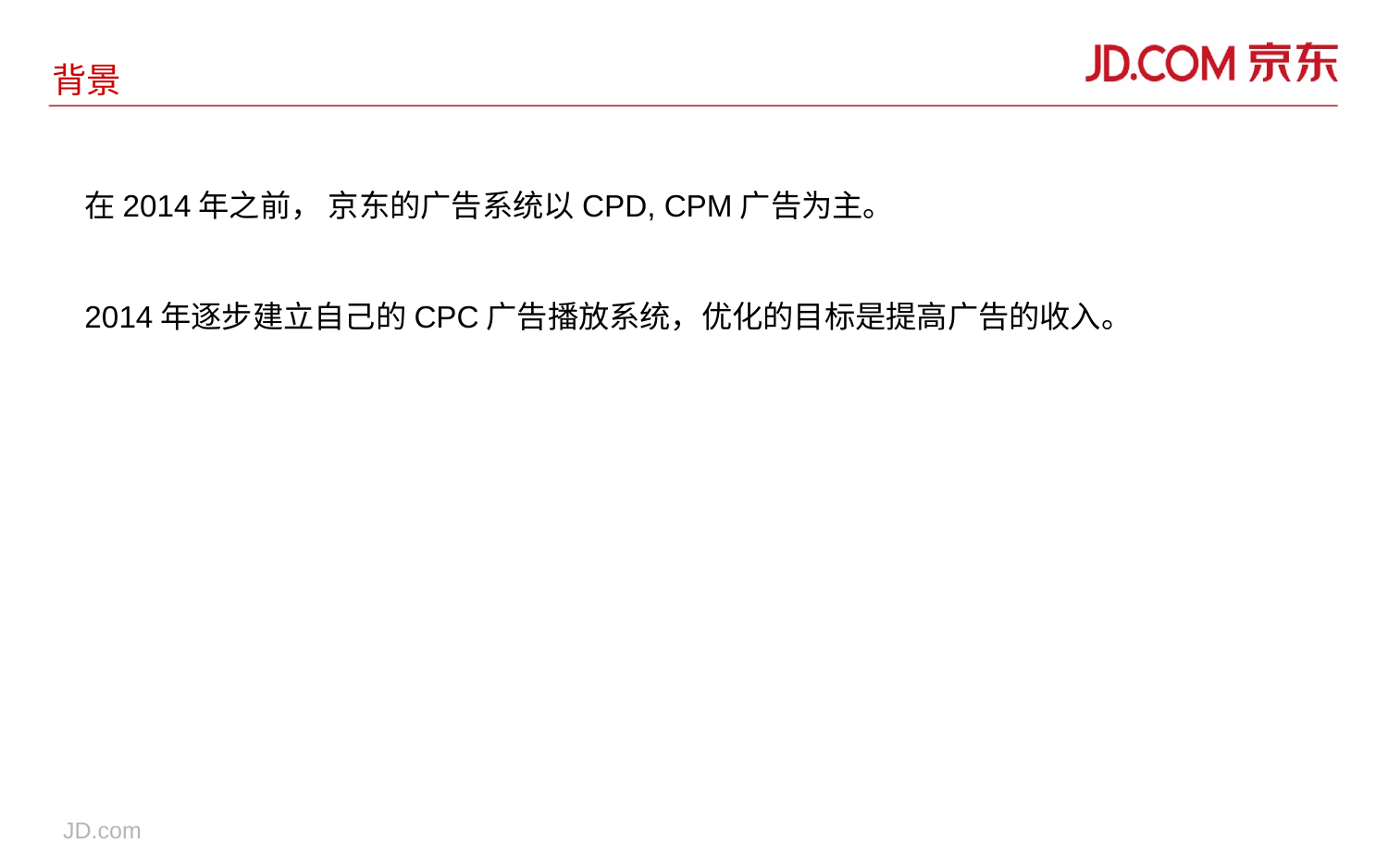

# 背景

在2014年之前， 京东的广告系统以CPD, CPM广告为主。

2014年逐步建立自己的CPC广告播放系统，优化的目标是提高广告的收入。